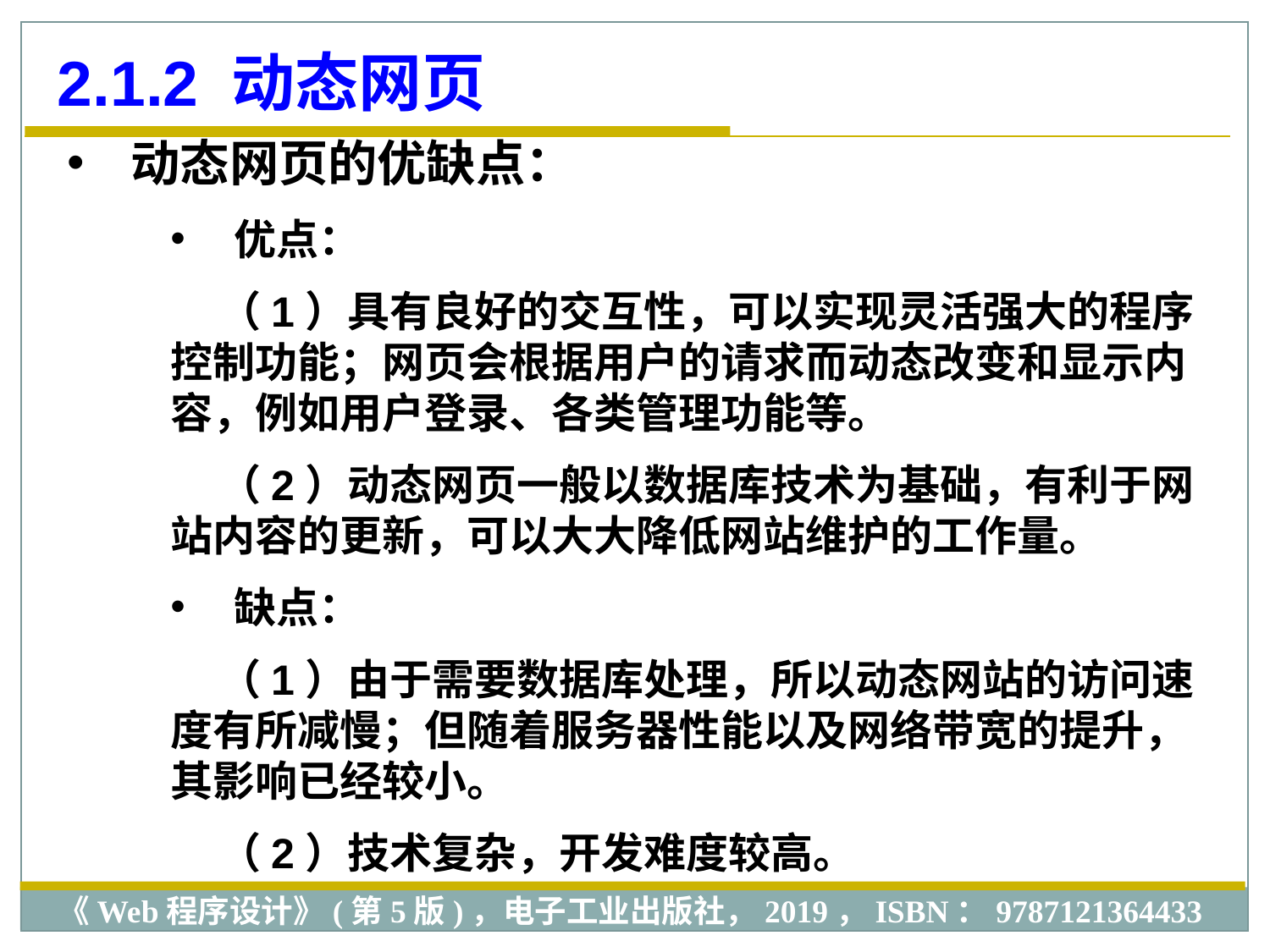

2.1.2 动态网页
动态网页的优缺点：
优点：
    （1）具有良好的交互性，可以实现灵活强大的程序控制功能；网页会根据用户的请求而动态改变和显示内容，例如用户登录、各类管理功能等。
    （2）动态网页一般以数据库技术为基础，有利于网站内容的更新，可以大大降低网站维护的工作量。
缺点：
    （1）由于需要数据库处理，所以动态网站的访问速度有所减慢；但随着服务器性能以及网络带宽的提升，其影响已经较小。
    （2）技术复杂，开发难度较高。